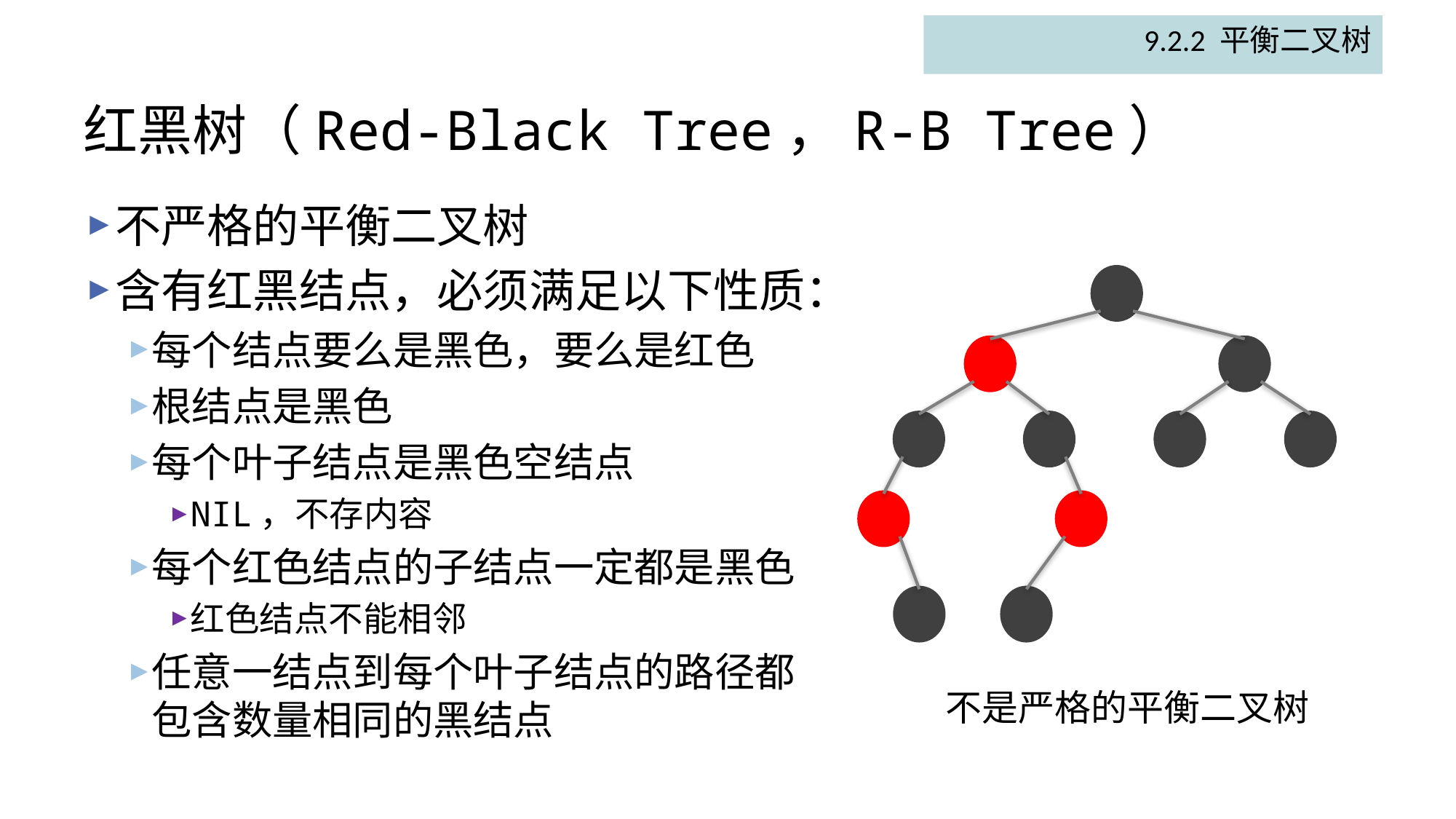

9.2.2 平衡二叉树
# 红黑树（Red-Black Tree，R-B Tree）
不严格的平衡二叉树
含有红黑结点，必须满足以下性质：
每个结点要么是黑色，要么是红色
根结点是黑色
每个叶子结点是黑色空结点
NIL，不存内容
每个红色结点的子结点一定都是黑色
红色结点不能相邻
任意一结点到每个叶子结点的路径都包含数量相同的黑结点

不是严格的平衡二叉树